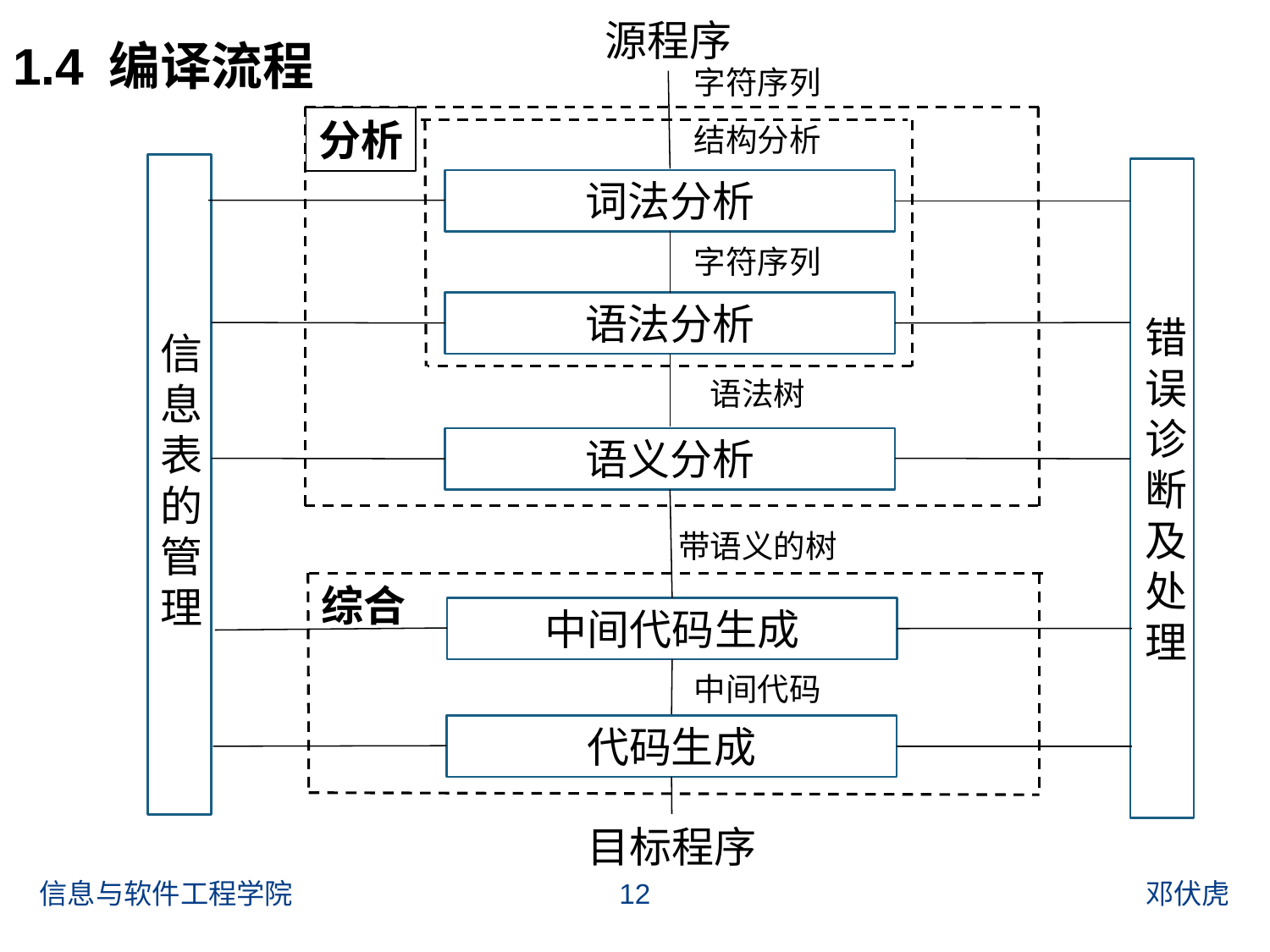

1.4 编译流程
源程序
字符序列
分析
结构分析

信息表的管理

错误诊断及处理
词法分析

字符序列
语法分析

语法树
语义分析

带语义的树
综合
中间代码生成

中间代码
代码生成

目标程序
12
信息与软件工程学院
邓伏虎